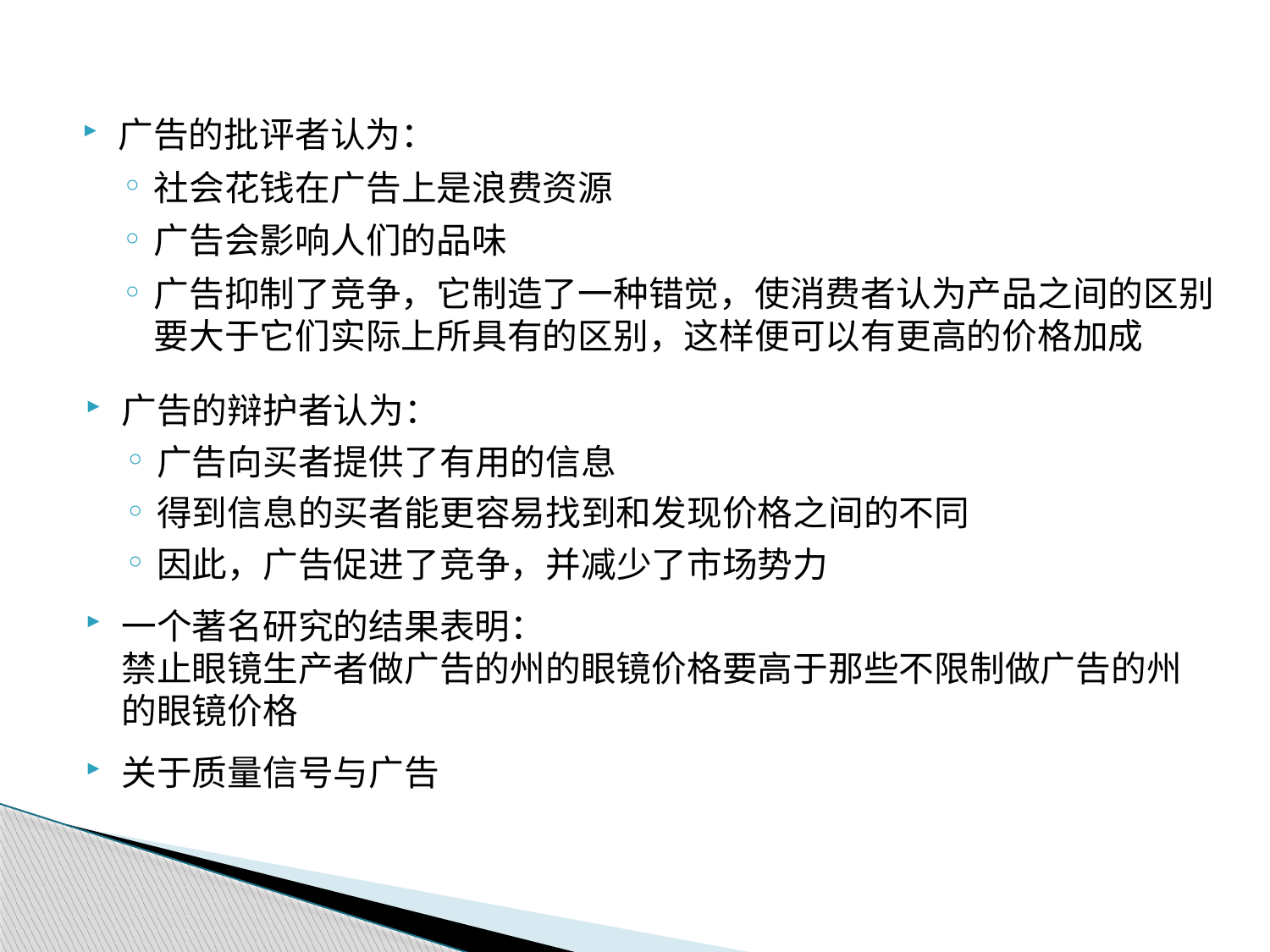

广告的批评者认为：
社会花钱在广告上是浪费资源
广告会影响人们的品味
广告抑制了竞争，它制造了一种错觉，使消费者认为产品之间的区别要大于它们实际上所具有的区别，这样便可以有更高的价格加成
广告的辩护者认为：
广告向买者提供了有用的信息
得到信息的买者能更容易找到和发现价格之间的不同
因此，广告促进了竞争，并减少了市场势力
一个著名研究的结果表明：
禁止眼镜生产者做广告的州的眼镜价格要高于那些不限制做广告的州的眼镜价格
关于质量信号与广告